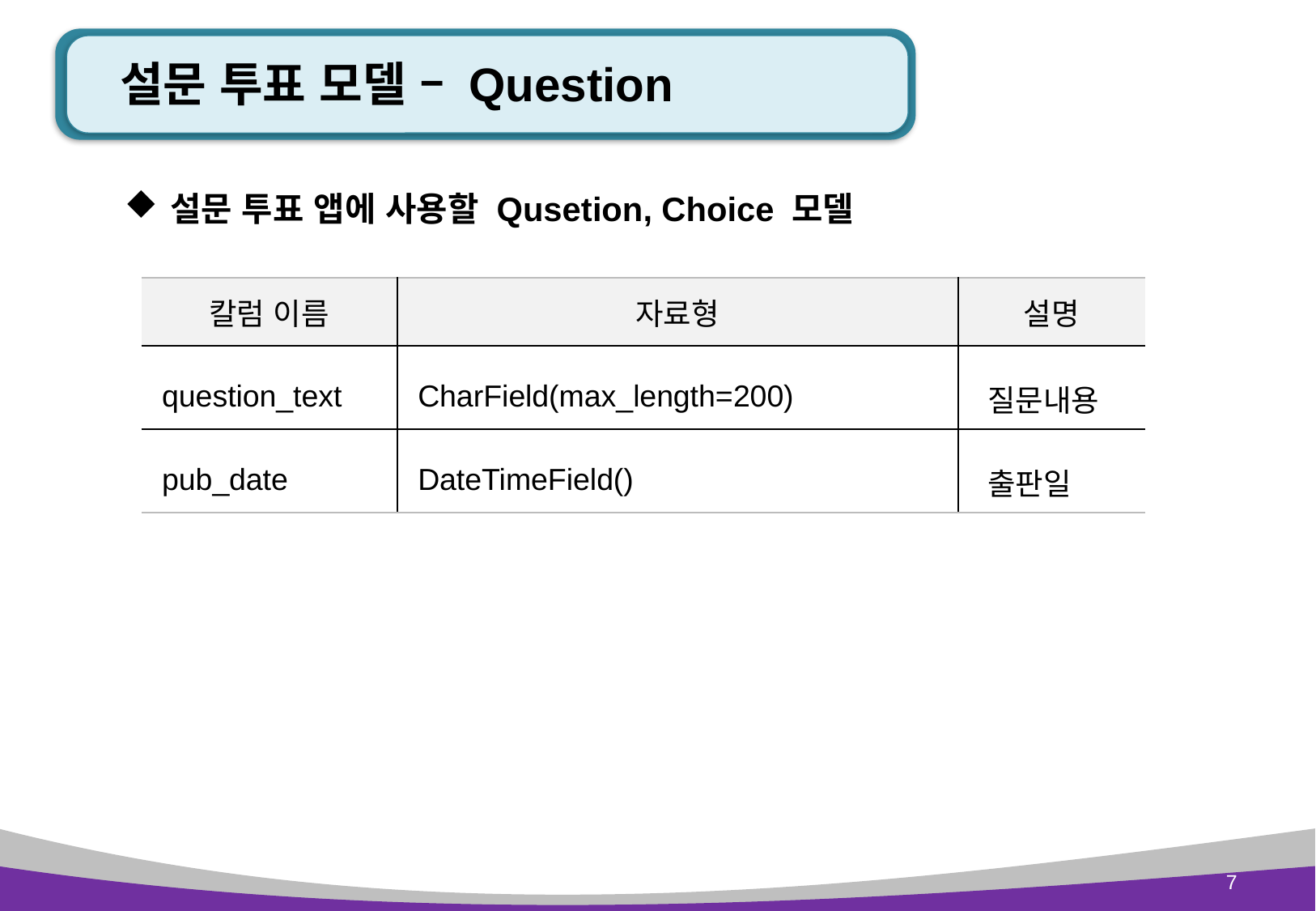

# 설문 투표 모델 – Question
설문 투표 앱에 사용할 Qusetion, Choice 모델
| 칼럼 이름 | 자료형 | 설명 |
| --- | --- | --- |
| question\_text | CharField(max\_length=200) | 질문내용 |
| pub\_date | DateTimeField() | 출판일 |
7